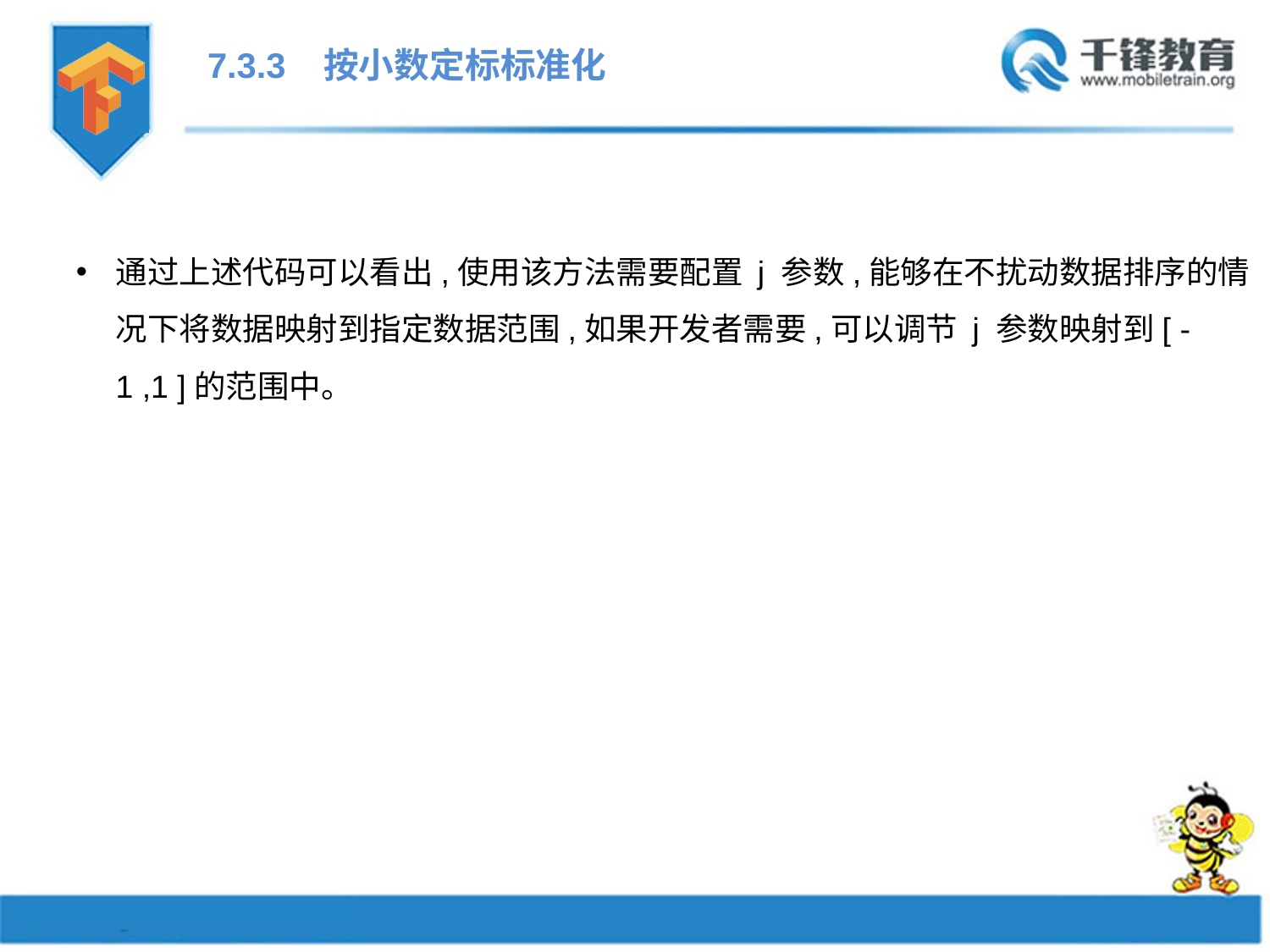

7.3.3   按小数定标标准化
通过上述代码可以看出,使用该方法需要配置 j 参数,能够在不扰动数据排序的情况下将数据映射到指定数据范围,如果开发者需要,可以调节 j 参数映射到[ -1 ,1 ]的范围中。